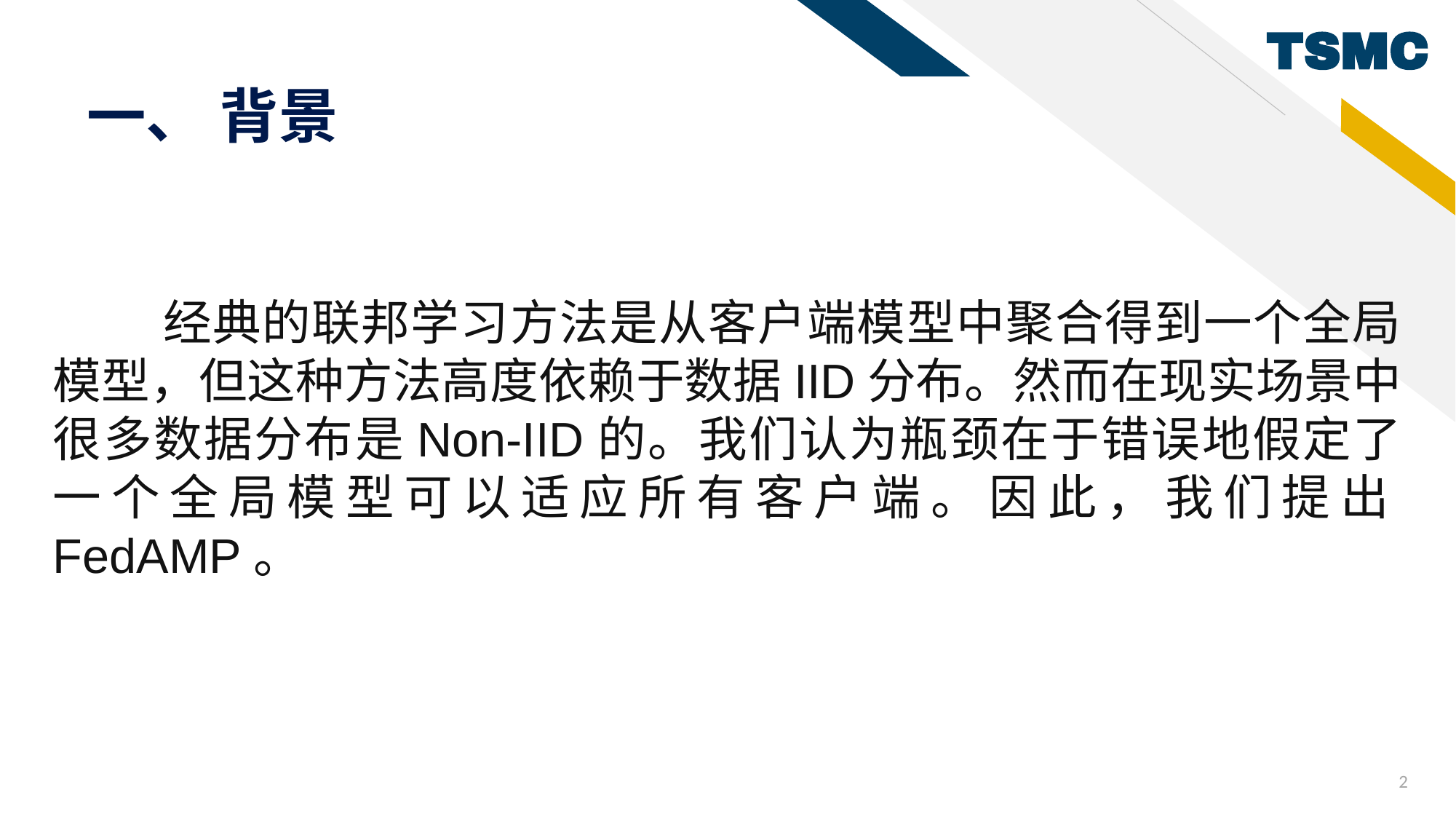

# 一、 背景
	经典的联邦学习方法是从客户端模型中聚合得到一个全局模型，但这种方法高度依赖于数据IID分布。然而在现实场景中很多数据分布是Non-IID的。我们认为瓶颈在于错误地假定了一个全局模型可以适应所有客户端。因此，我们提出FedAMP。
2